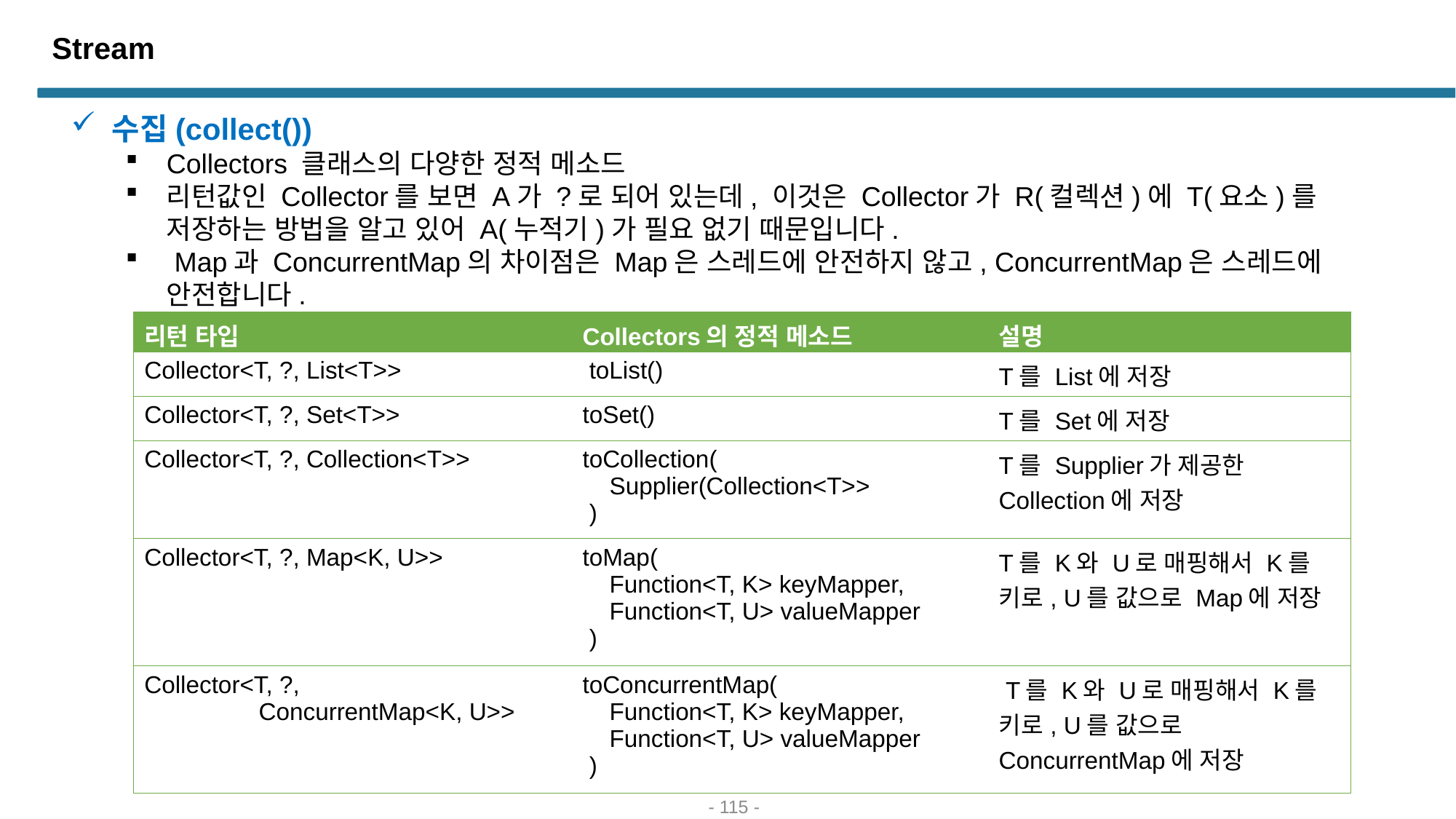

# Stream
수집(collect())
Collectors 클래스의 다양한 정적 메소드
리턴값인 Collector를 보면 A가 ?로 되어 있는데, 이것은 Collector가 R(컬렉션)에 T(요소)를 저장하는 방법을 알고 있어 A(누적기)가 필요 없기 때문입니다.
 Map과 ConcurrentMap의 차이점은 Map은 스레드에 안전하지 않고, ConcurrentMap은 스레드에 안전합니다.

| 리턴 타입 | Collectors의 정적 메소드 | 설명 |
| --- | --- | --- |
| Collector<T, ?, List<T>> | toList() | T를 List에 저장 |
| Collector<T, ?, Set<T>> | toSet() | T를 Set에 저장 |
| Collector<T, ?, Collection<T>> | toCollection( Supplier(Collection<T>> ) | T를 Supplier가 제공한 Collection에 저장 |
| Collector<T, ?, Map<K, U>> | toMap( Function<T, K> keyMapper, Function<T, U> valueMapper ) | T를 K와 U로 매핑해서 K를 키로, U를 값으로 Map에 저장 |
| Collector<T, ?, ConcurrentMap<K, U>> | toConcurrentMap( Function<T, K> keyMapper, Function<T, U> valueMapper ) | T를 K와 U로 매핑해서 K를 키로, U를 값으로 ConcurrentMap에 저장 |
- 115 -